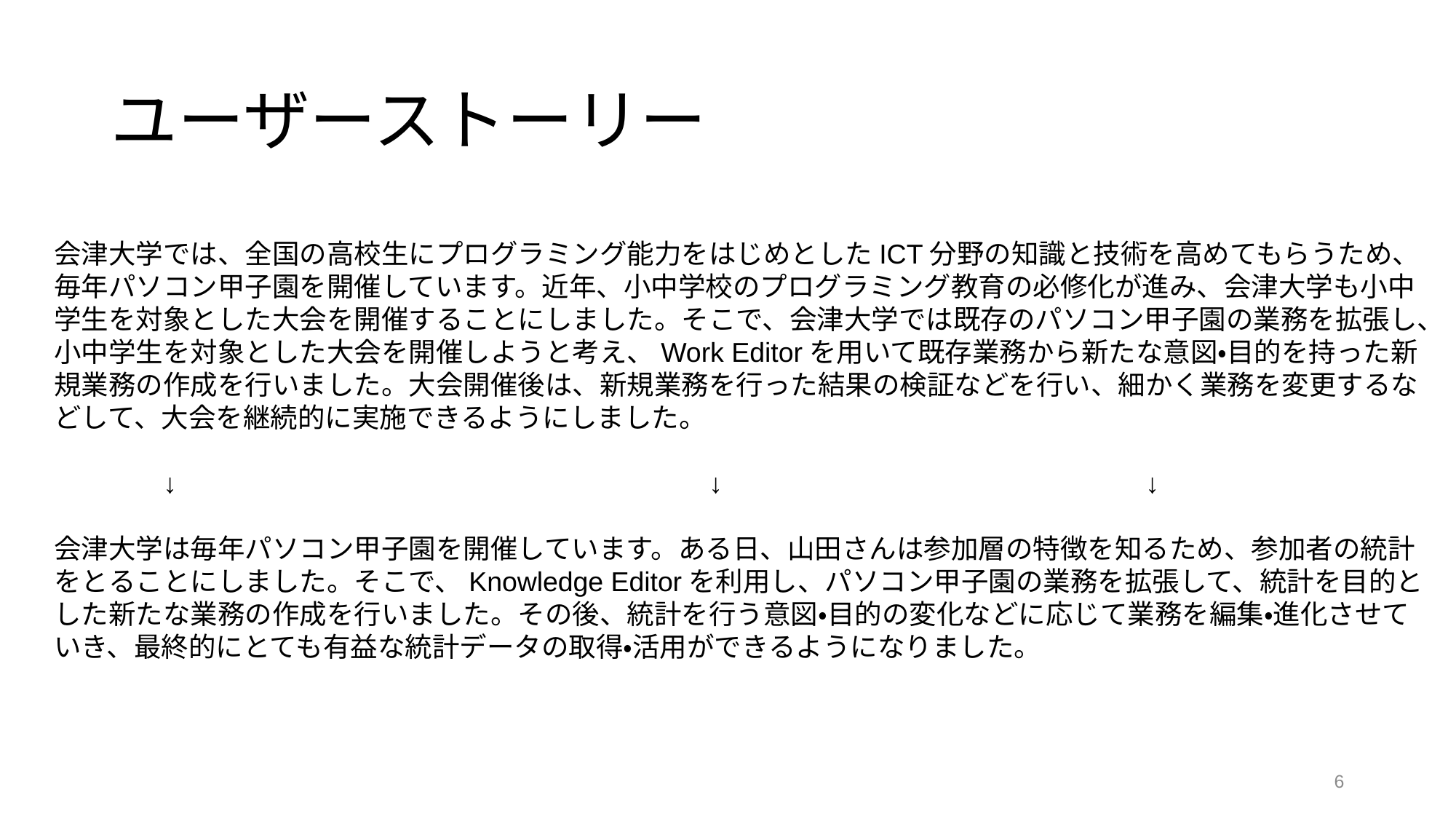

# ユーザーストーリー
会津大学では、全国の高校生にプログラミング能力をはじめとしたICT分野の知識と技術を高めてもらうため、毎年パソコン甲子園を開催しています。近年、小中学校のプログラミング教育の必修化が進み、会津大学も小中学生を対象とした大会を開催することにしました。そこで、会津大学では既存のパソコン甲子園の業務を拡張し、小中学生を対象とした大会を開催しようと考え、Work Editorを用いて既存業務から新たな意図・目的を持った新規業務の作成を行いました。大会開催後は、新規業務を行った結果の検証などを行い、細かく業務を変更するなどして、大会を継続的に実施できるようにしました。

	↓					↓				↓

会津大学は毎年パソコン甲子園を開催しています。ある日、山田さんは参加層の特徴を知るため、参加者の統計をとることにしました。そこで、Knowledge Editorを利用し、パソコン甲子園の業務を拡張して、統計を目的とした新たな業務の作成を行いました。その後、統計を行う意図・目的の変化などに応じて業務を編集・進化させていき、最終的にとても有益な統計データの取得・活用ができるようになりました。

6